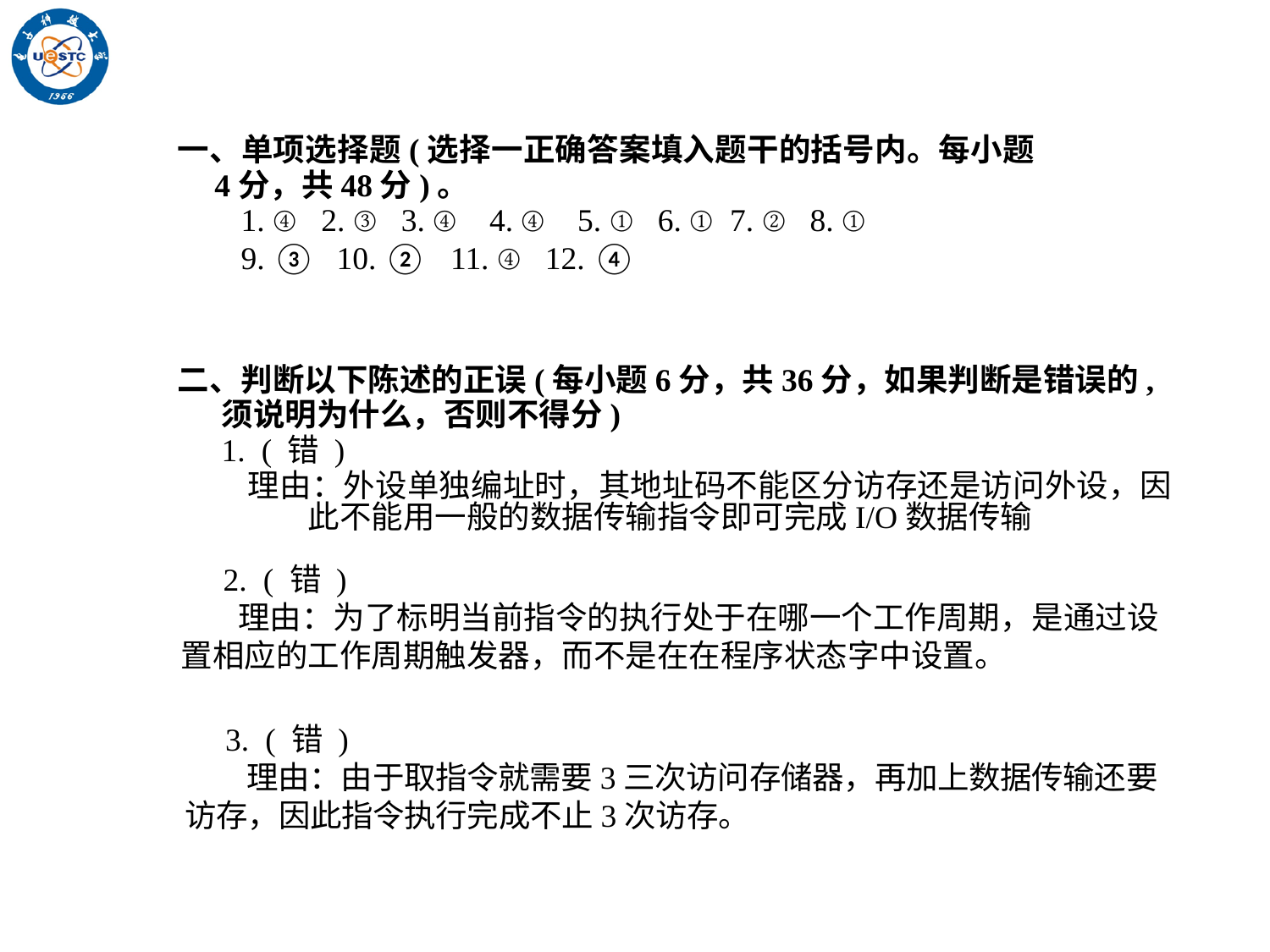

一、单项选择题(选择一正确答案填入题干的括号内。每小题4分，共48分)。
1. ④   2. ③   3. ④    4. ④    5. ①   6. ①  7. ②   8. ①
9. ③   10. ②   11. ④   12. ④
二、判断以下陈述的正误(每小题6分，共36分，如果判断是错误的, 须说明为什么，否则不得分)
1.  ( 错 )
理由：外设单独编址时，其地址码不能区分访存还是访问外设，因此不能用一般的数据传输指令即可完成I/O数据传输
2.  ( 错 )
 理由：为了标明当前指令的执行处于在哪一个工作周期，是通过设置相应的工作周期触发器，而不是在在程序状态字中设置。
3.  ( 错 )
  理由：由于取指令就需要3三次访问存储器，再加上数据传输还要访存，因此指令执行完成不止3次访存。